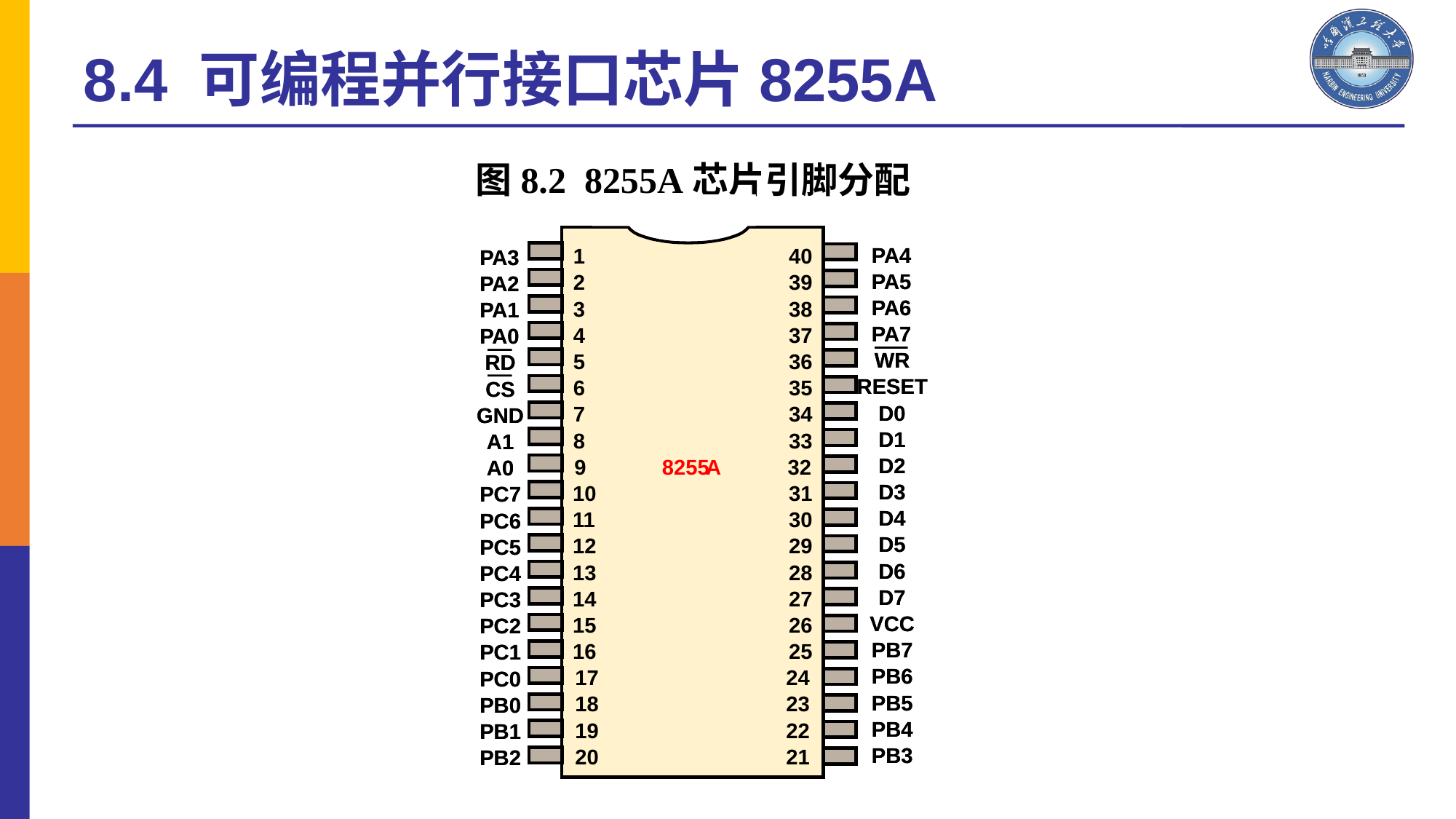

8.4 可编程并行接口芯片8255A
图8.2  8255A芯片引脚分配

PA4
PA4

1
1
40
40
PA3
PA3

PA5
PA5
2
2
39
39

PA2
PA2

PA6
PA6
3
3
38
38

PA1
PA1

PA7
PA7
4
4
37
37

PA0
PA0

WR
WR
5
5
36
36

RD
RD

RESET
RESET

6
6
35
35
CS
CS

D0
D0
7
7
34
34
GND
GND

D1
D1
8
8
33
33
A1
A1

D2
D2
9
9
8255
8255
A
A
32
32
A0
A0

D3
D3
10
10
31
31
PC7
PC7

D4
D4
11
11
30
30
PC6
PC6

D5
D5
12
12
29
29
PC5
PC5

D6
D6
13
13
28
28
PC4
PC4

D7
D7
14
14
27
27
PC3
PC3

VCC
VCC
15
15
26
26
PC2
PC2

PB7
PB7
16
16
25
25
PC1
PC1

PB6
PB6
17
17
24
24
PC0
PC0

PB5
PB5
18
18
23
23
PB0
PB0

PB4
PB4
19
19
22
22
PB1
PB1

PB3
PB3
20
20
21
21
PB2
PB2